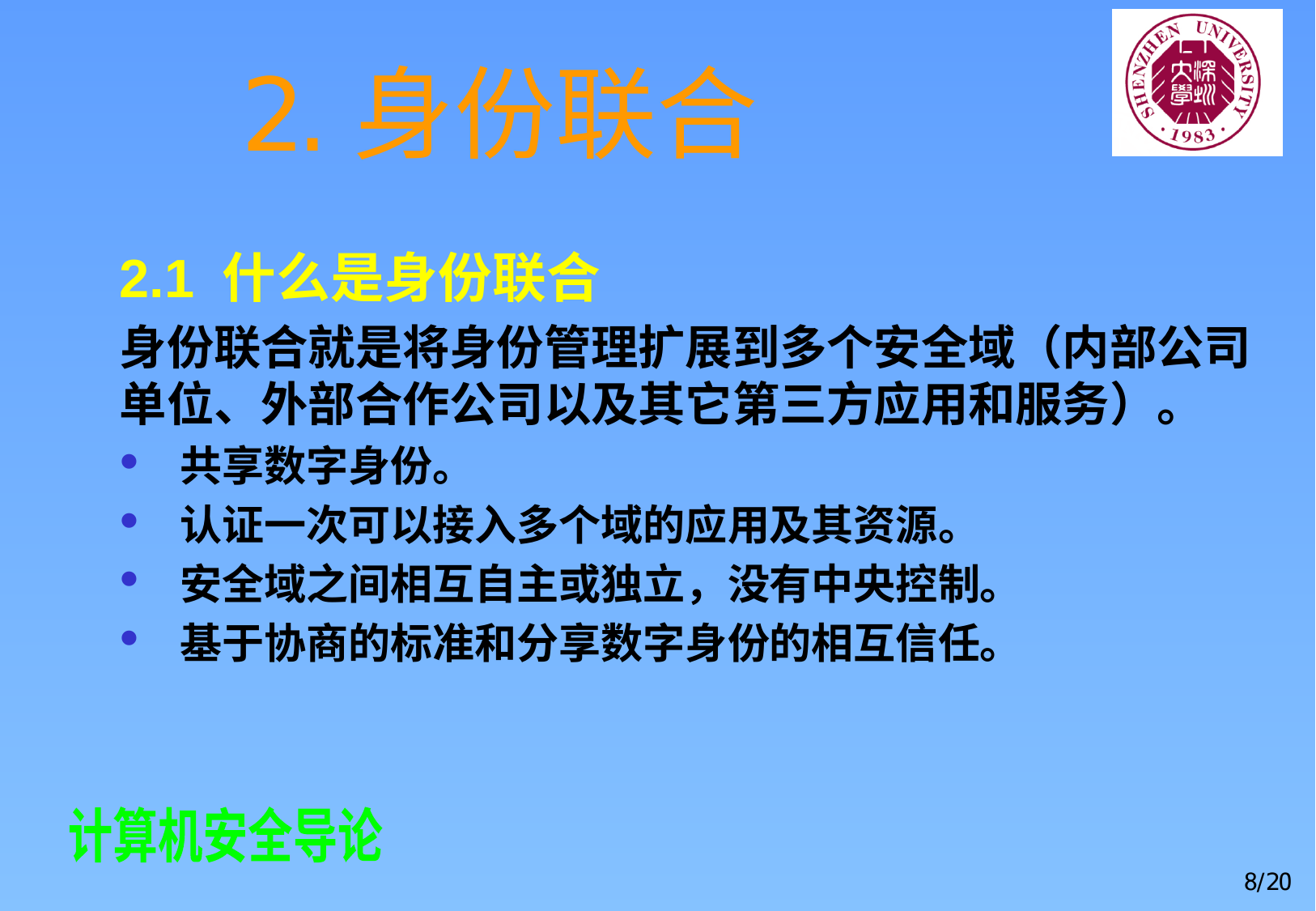

# 2.身份联合
2.1 什么是身份联合
身份联合就是将身份管理扩展到多个安全域（内部公司单位、外部合作公司以及其它第三方应用和服务）。
共享数字身份。
认证一次可以接入多个域的应用及其资源。
安全域之间相互自主或独立，没有中央控制。
基于协商的标准和分享数字身份的相互信任。

8/20